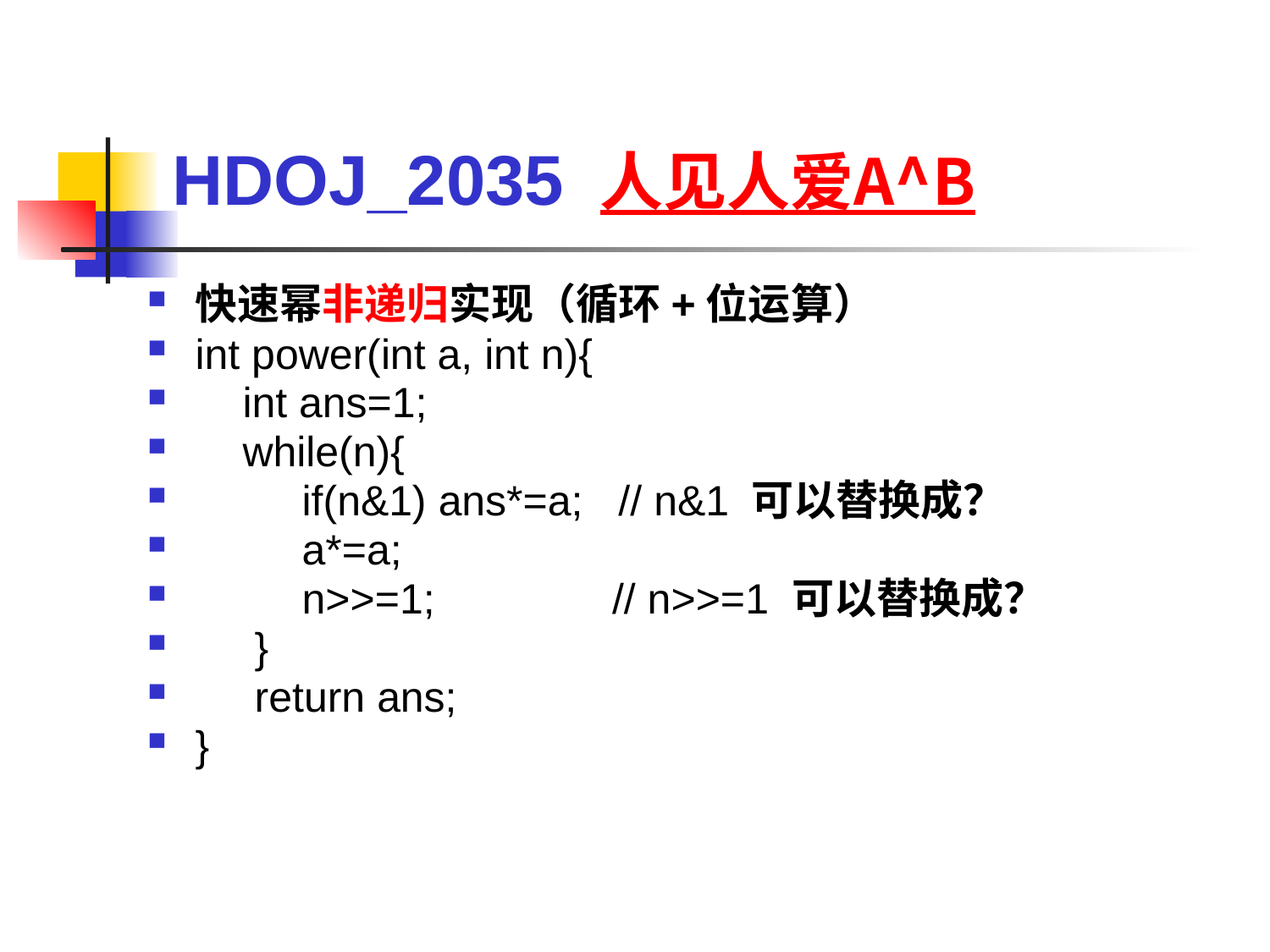

# HDOJ_2035 人见人爱A^B
快速幂非递归实现（循环+位运算）
int power(int a, int n){
    int ans=1;
    while(n){
         if(n&1) ans*=a;   // n&1 可以替换成？
         a*=a;
         n>>=1;               // n>>=1 可以替换成？
     }
     return ans;
}

20